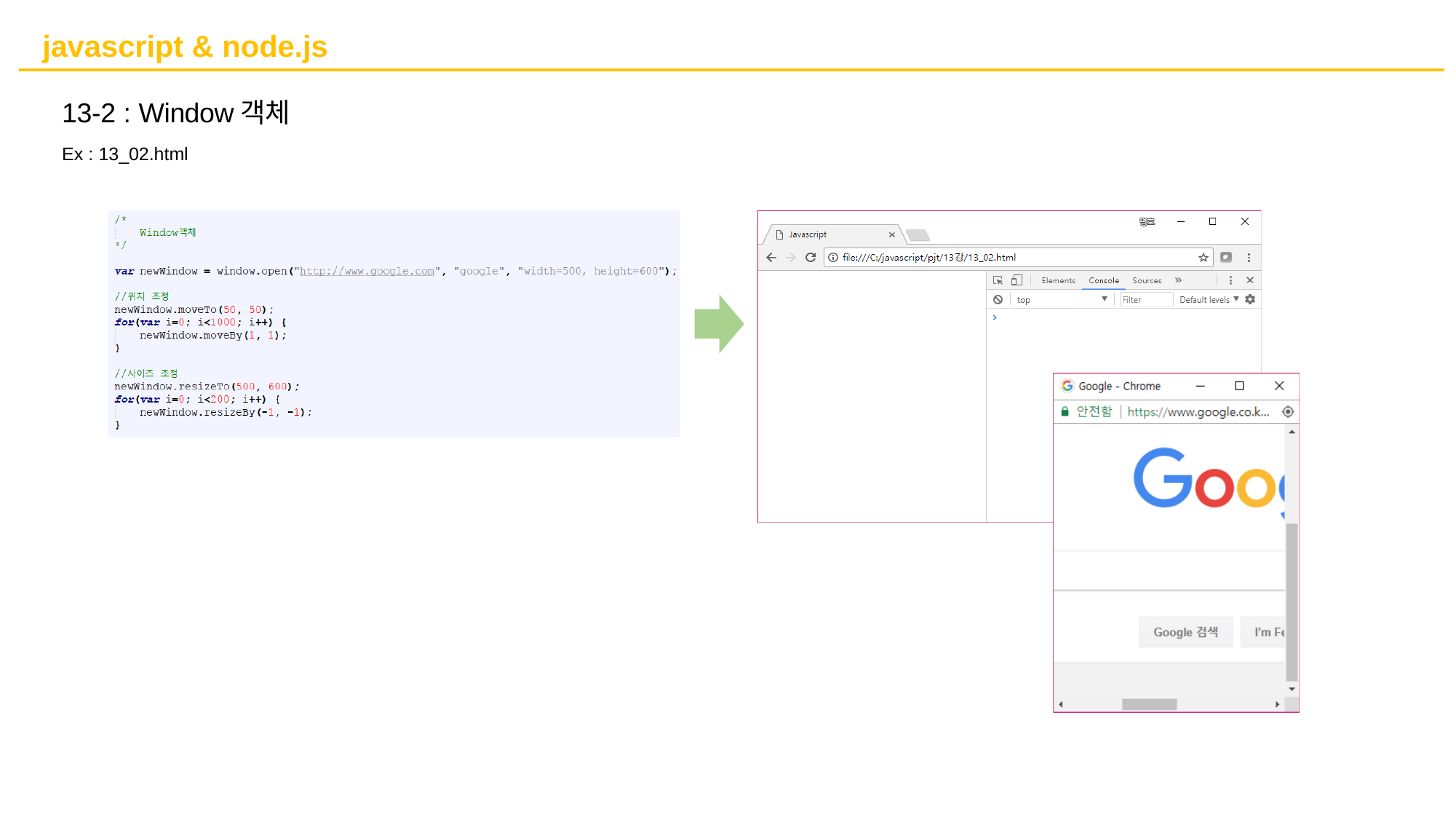

# javascript & node.js

13-2 : Window객체
Ex : 13_02.html